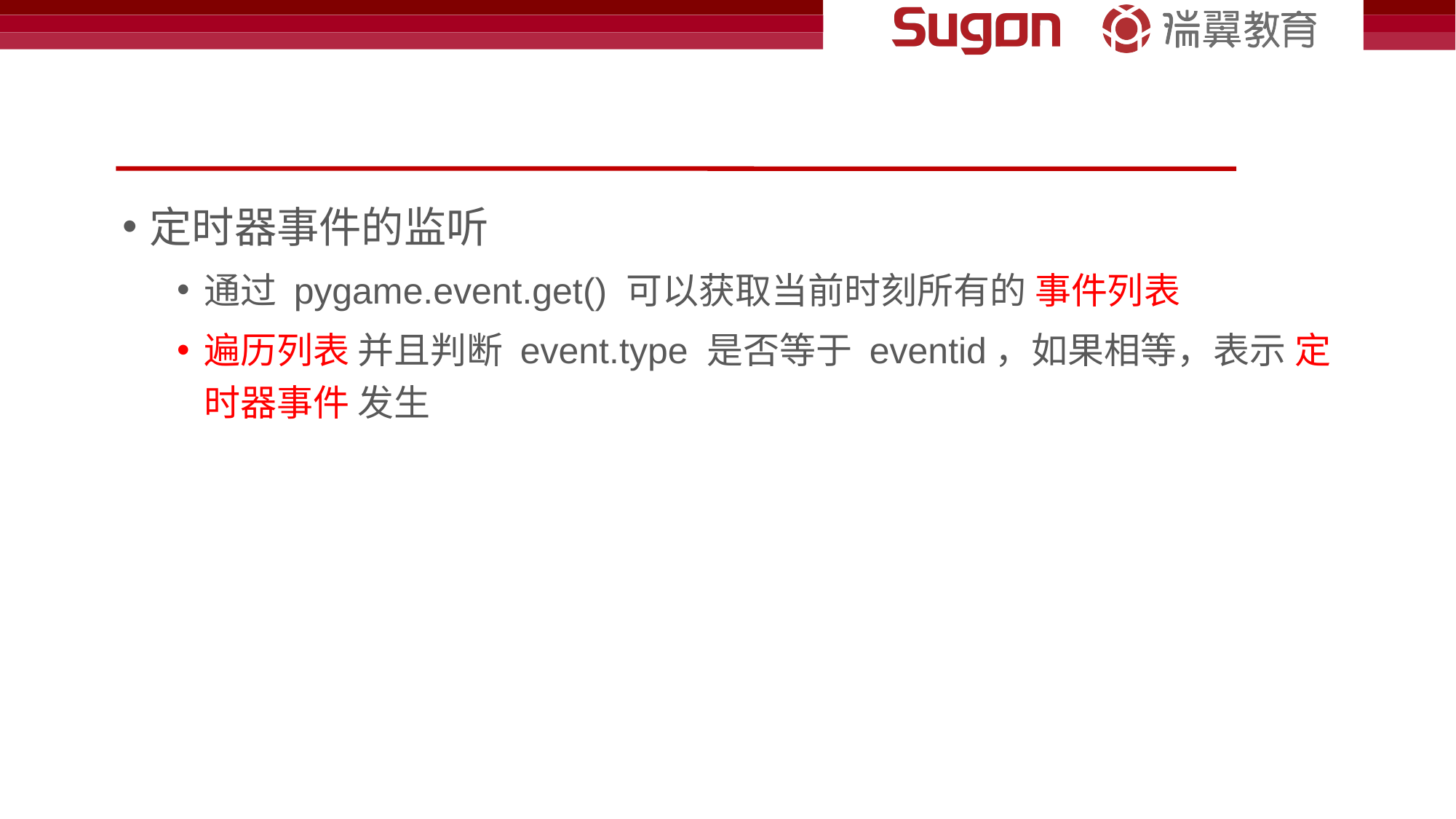

#
定时器事件的监听
通过 pygame.event.get() 可以获取当前时刻所有的 事件列表
遍历列表 并且判断 event.type 是否等于 eventid，如果相等，表示 定时器事件 发生